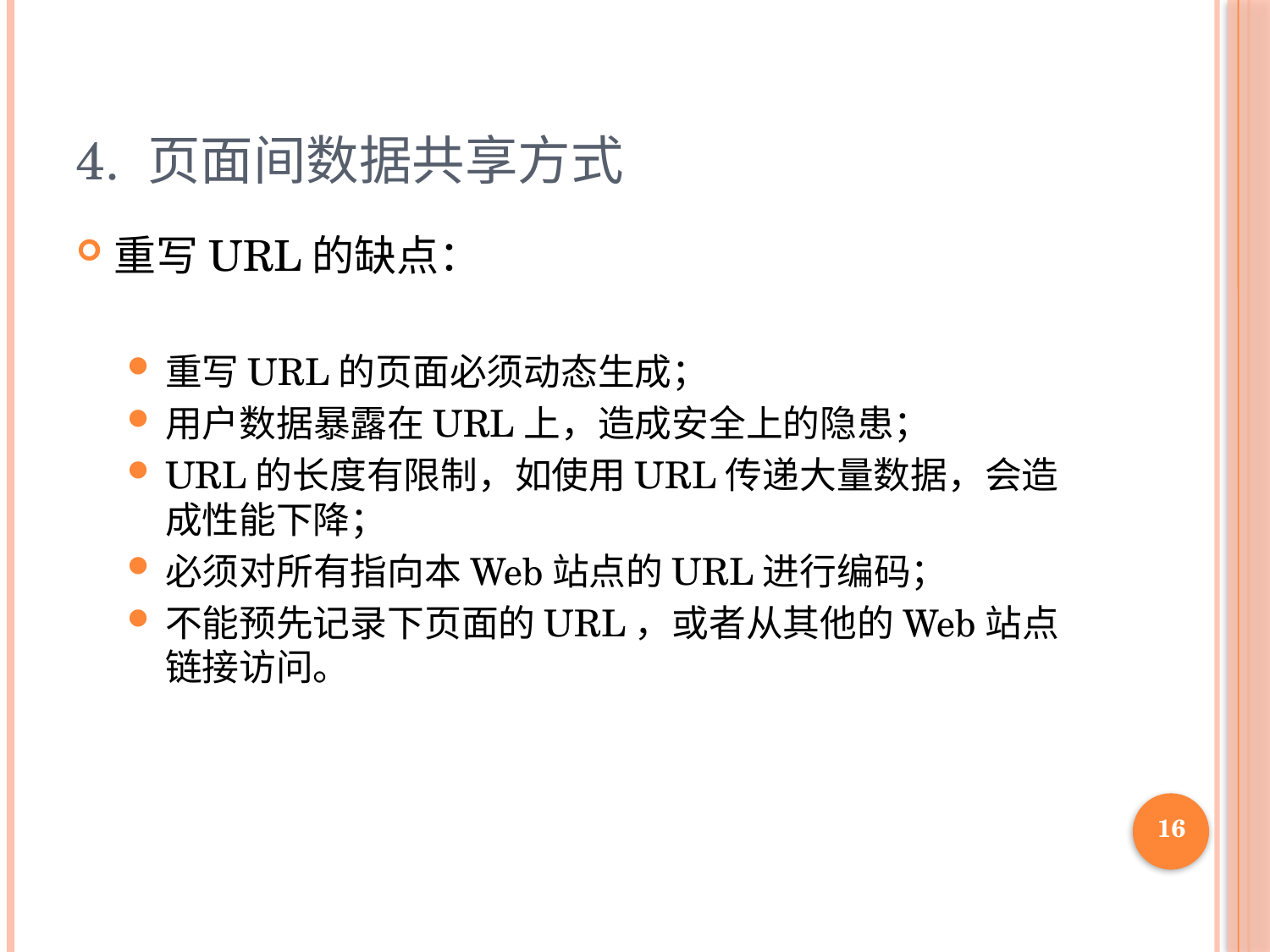

# 4. 页面间数据共享方式
重写URL的缺点：

重写URL的页面必须动态生成；
用户数据暴露在URL上，造成安全上的隐患；
URL的长度有限制，如使用URL传递大量数据，会造成性能下降；
必须对所有指向本Web站点的URL进行编码；
不能预先记录下页面的URL，或者从其他的Web站点链接访问。

16